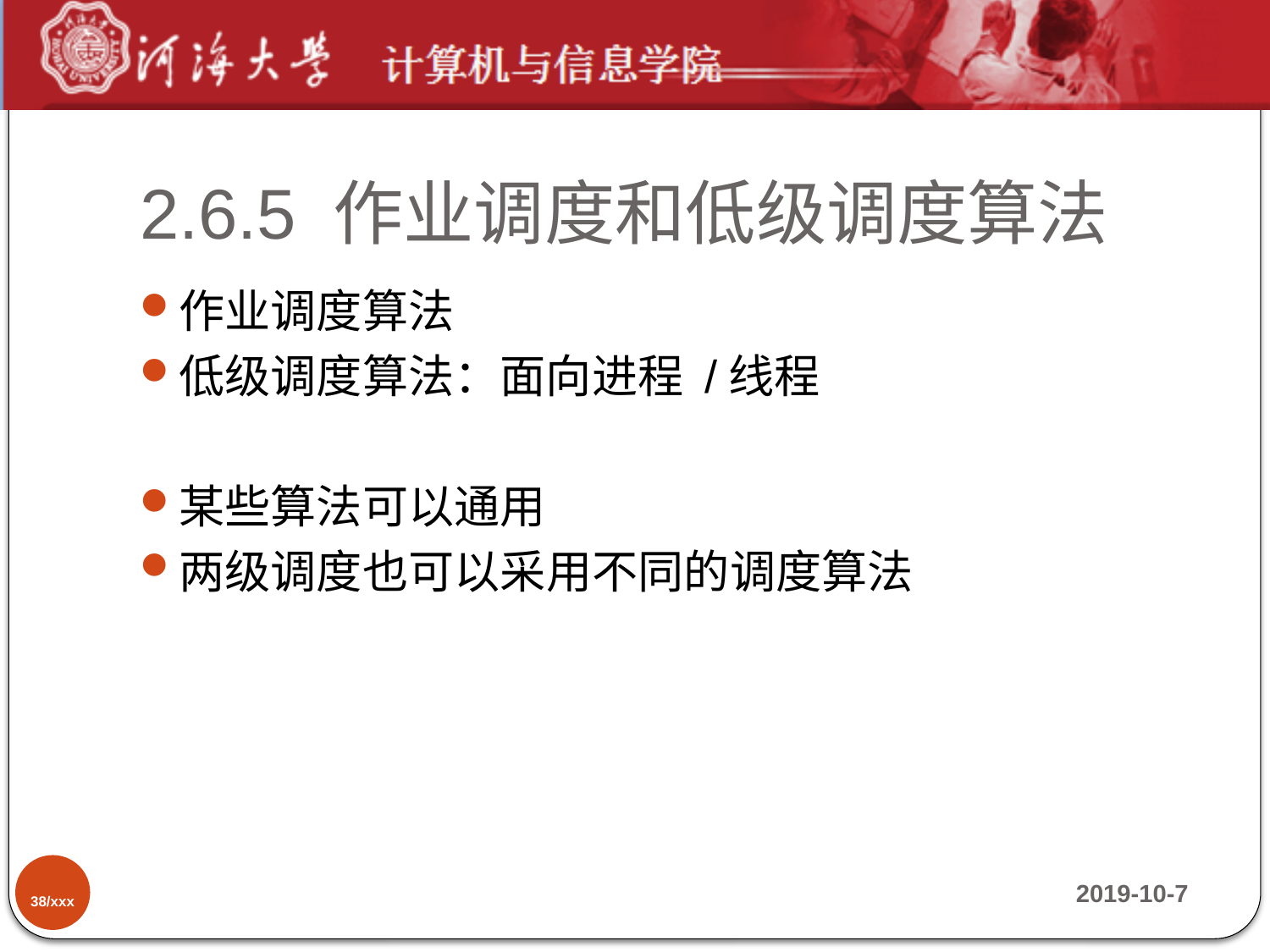

# 2.6.5 作业调度和低级调度算法
作业调度算法
低级调度算法：面向进程 /线程

某些算法可以通用
两级调度也可以采用不同的调度算法
38/xxx
2019-10-7